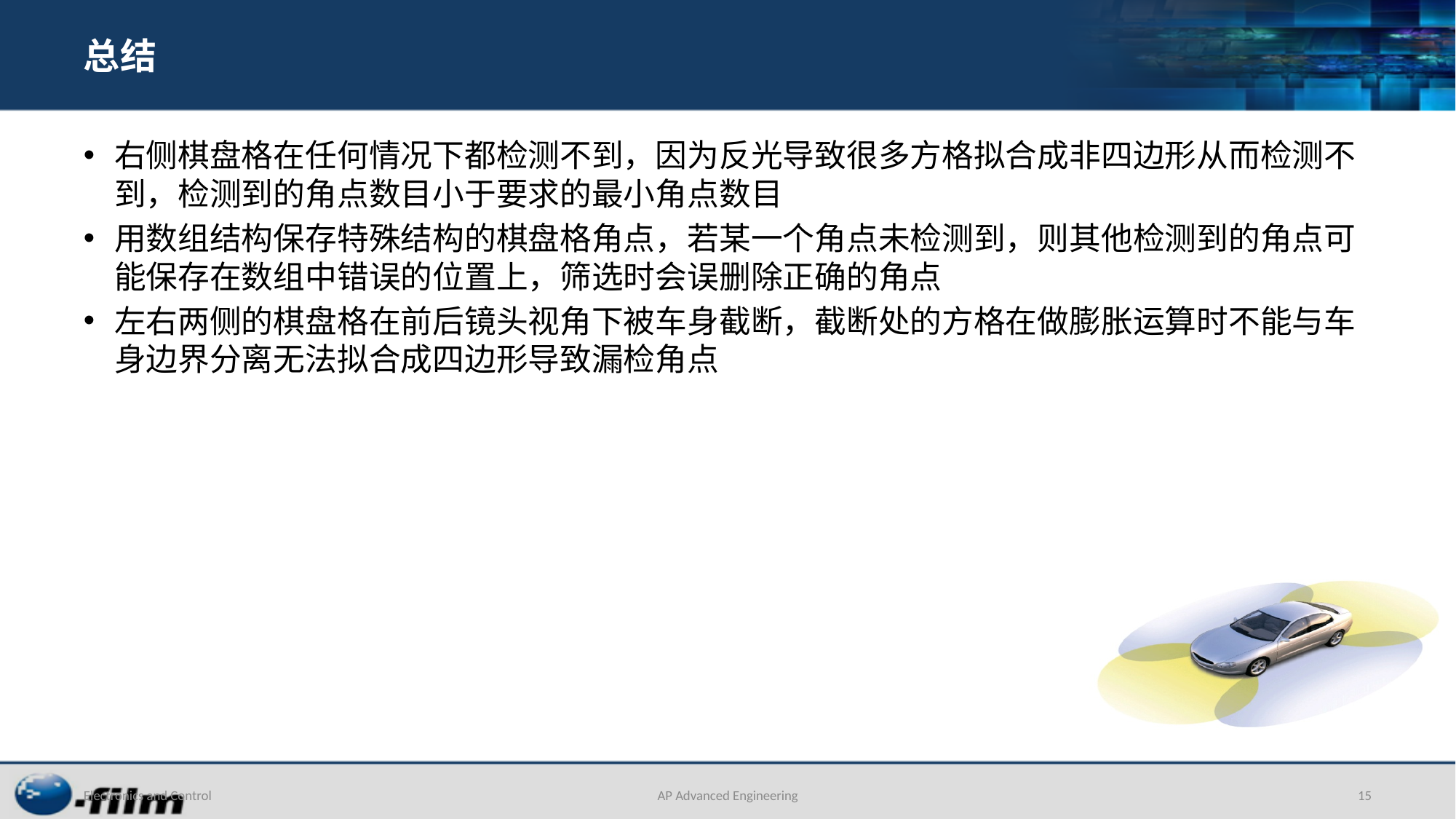

# 总结
右侧棋盘格在任何情况下都检测不到，因为反光导致很多方格拟合成非四边形从而检测不到，检测到的角点数目小于要求的最小角点数目
用数组结构保存特殊结构的棋盘格角点，若某一个角点未检测到，则其他检测到的角点可能保存在数组中错误的位置上，筛选时会误删除正确的角点
左右两侧的棋盘格在前后镜头视角下被车身截断，截断处的方格在做膨胀运算时不能与车身边界分离无法拟合成四边形导致漏检角点

Electronics and Control
AP Advanced Engineering
15